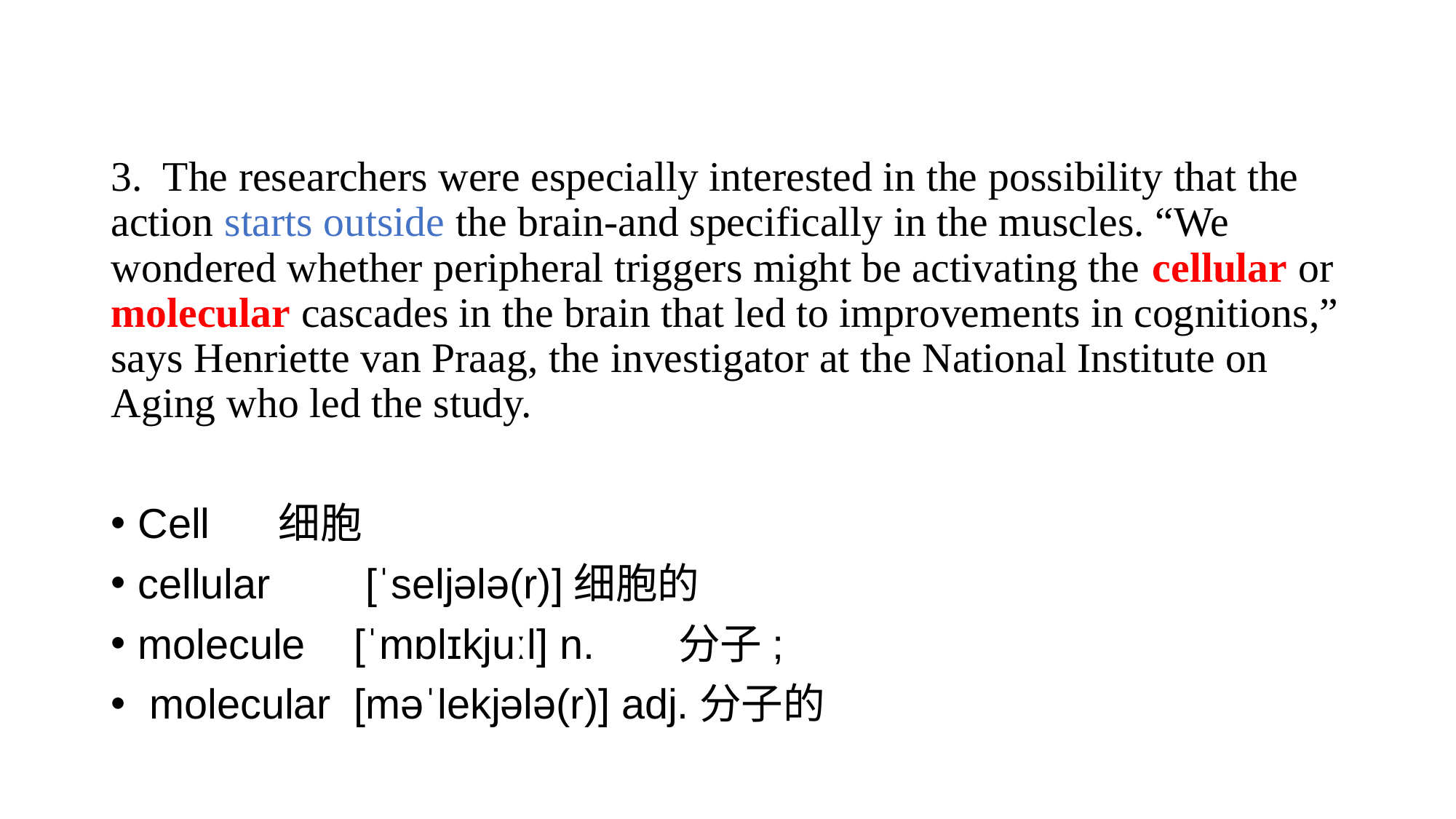

#
3.  The researchers were especially interested in the possibility that the action starts outside the brain-and specifically in the muscles. “We wondered whether peripheral triggers might be activating the cellular or molecular cascades in the brain that led to improvements in cognitions,” says Henriette van Praag, the investigator at the National Institute on Aging who led the study.

Cell     细胞
cellular	 [ˈseljələ(r)]细胞的
molecule	[ˈmɒlɪkjuːl] n.	分子;
 molecular	[məˈlekjələ(r)] adj.分子的